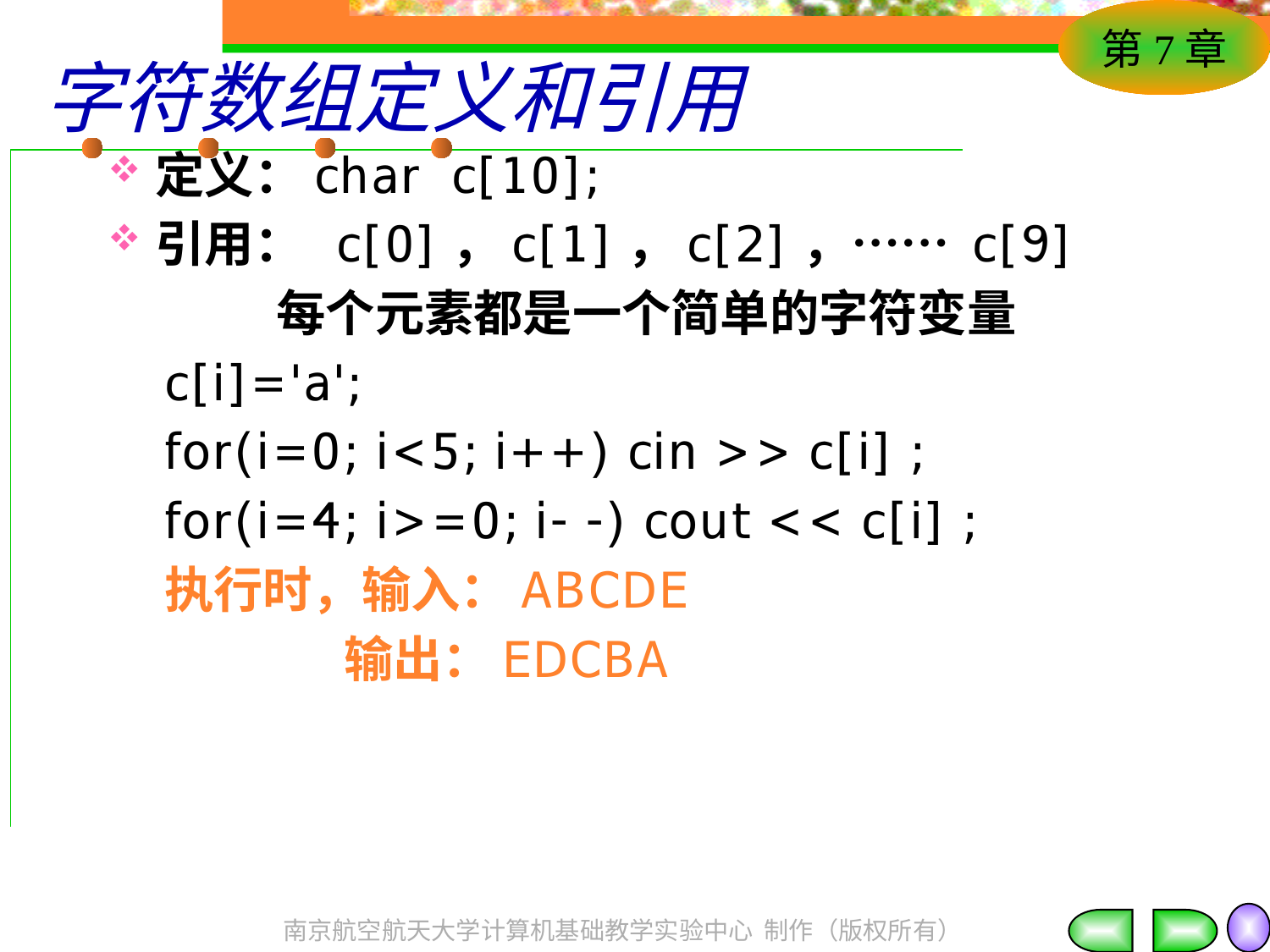

# 字符数组定义和引用
定义：char  c[10];
引用：  c[0]，c[1]，c[2]，…… c[9]
              每个元素都是一个简单的字符变量
    c[i]='a';
    for(i=0; i<5; i++) cin >> c[i] ;
    for(i=4; i>=0; i- -) cout << c[i] ;
    执行时，输入：ABCDE
                    输出：EDCBA